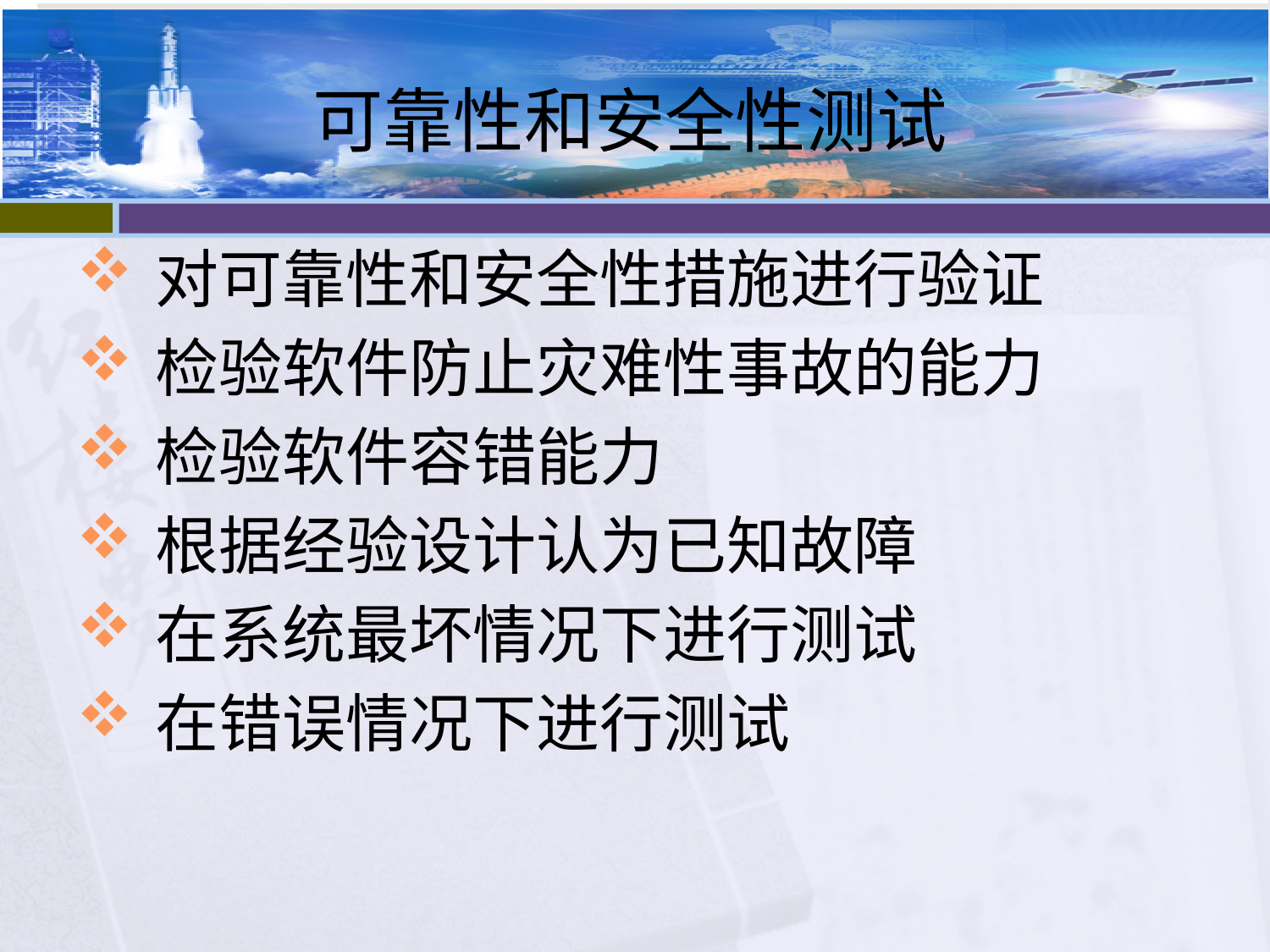

# 可靠性和安全性测试

对可靠性和安全性措施进行验证
检验软件防止灾难性事故的能力
检验软件容错能力
根据经验设计认为已知故障
在系统最坏情况下进行测试
在错误情况下进行测试